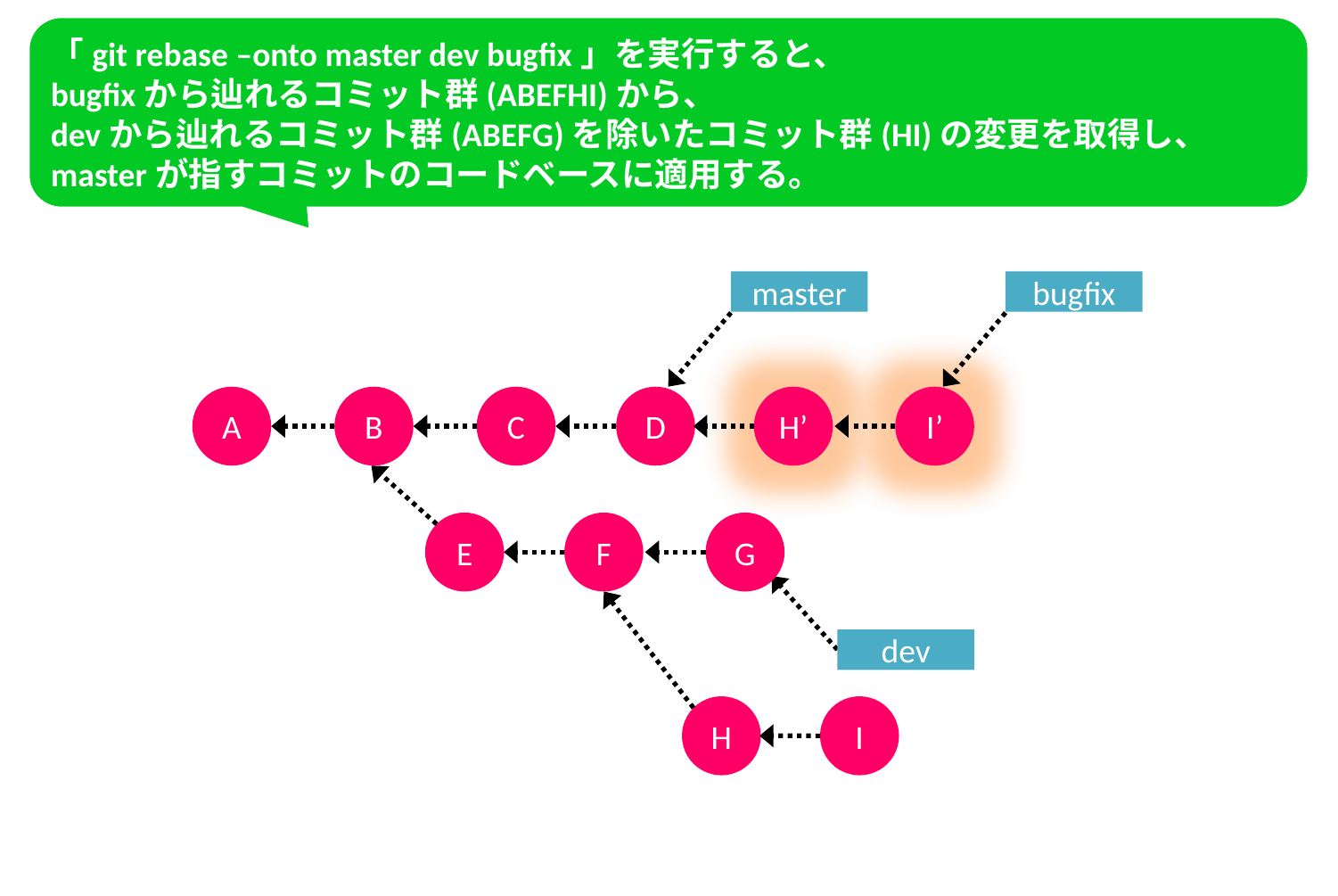

「git rebase –onto master dev bugfix」を実行すると、
bugfixから辿れるコミット群(ABEFHI)から、
devから辿れるコミット群(ABEFG)を除いたコミット群(HI)の変更を取得し、
masterが指すコミットのコードベースに適用する。

master
bugfix
A
B
C
D
H’
I’
E
F
G
dev
H
I